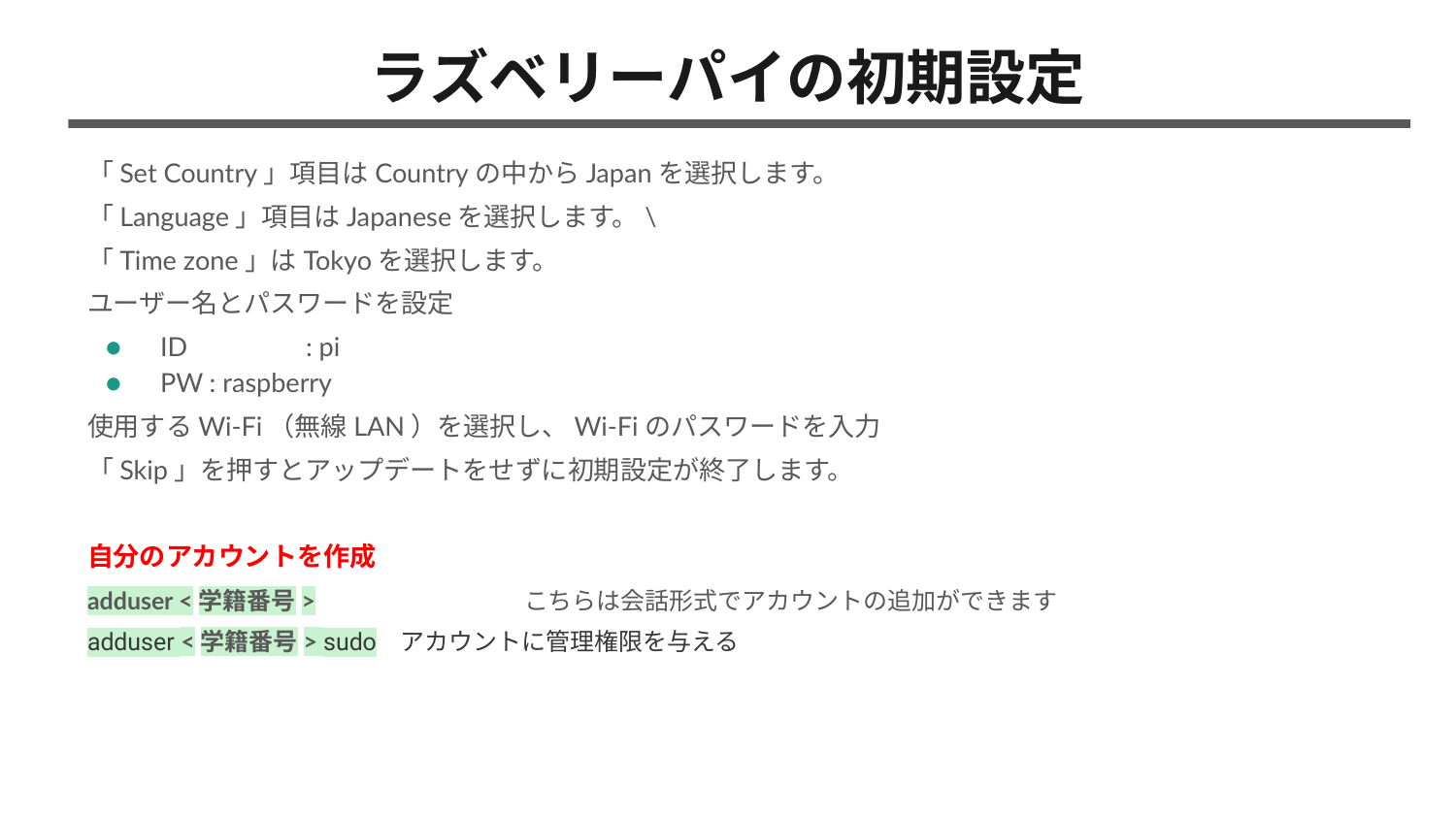

# ラズベリーパイの初期設定
「Set Country」項目はCountryの中からJapanを選択します。
「Language」項目はJapaneseを選択します。\
「Time zone」はTokyoを選択します。
ユーザー名とパスワードを設定
ID	: pi
PW : raspberry
使用するWi-Fi（無線LAN）を選択し、Wi-Fiのパスワードを入力
「Skip」を押すとアップデートをせずに初期設定が終了します。

自分のアカウントを作成
adduser <学籍番号>		こちらは会話形式でアカウントの追加ができます
adduser <学籍番号> sudo   アカウントに管理権限を与える